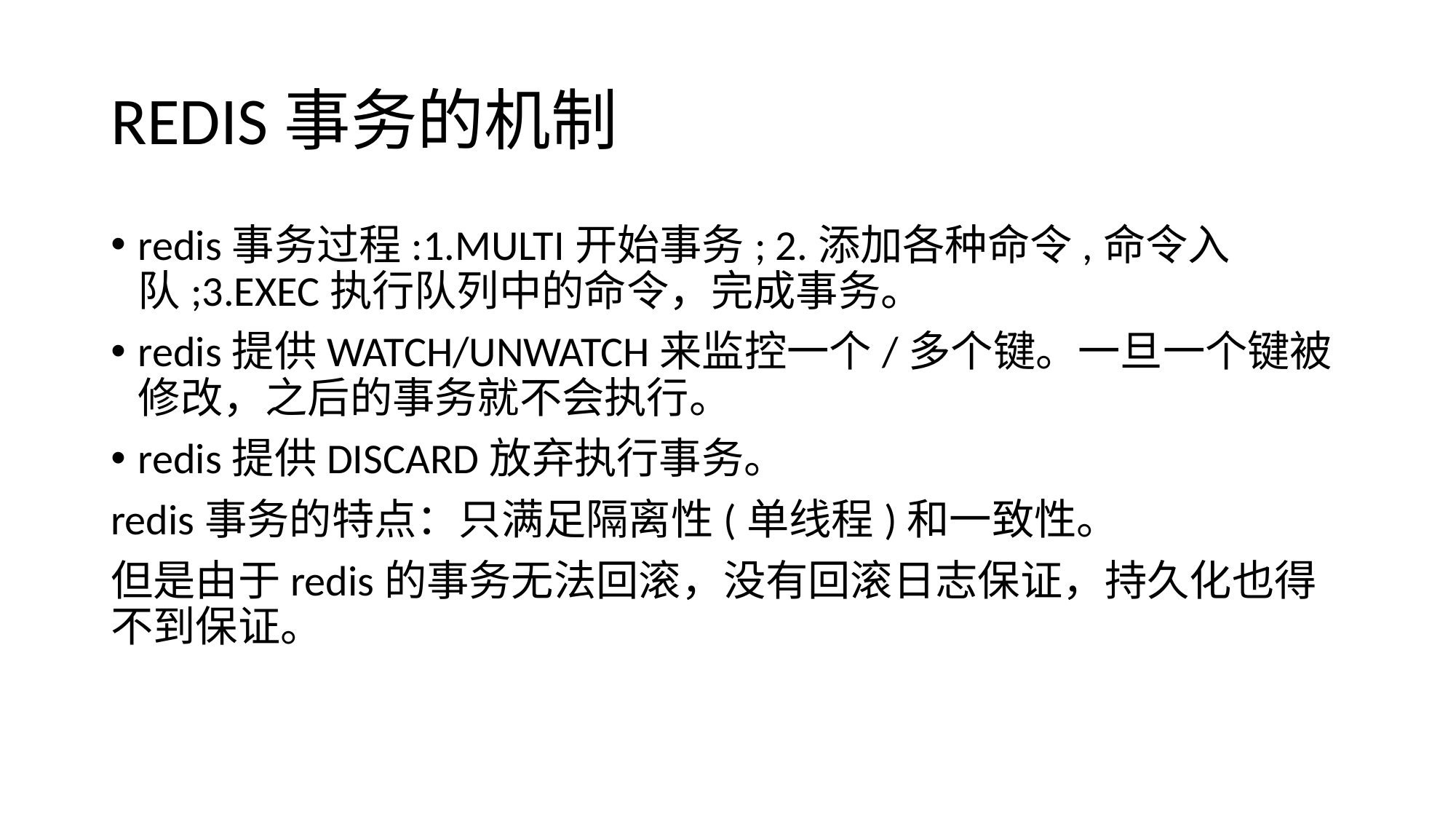

# REDIS事务的机制
redis事务过程:1.MULTI开始事务; 2.添加各种命令,命令入队;3.EXEC执行队列中的命令，完成事务。
redis提供WATCH/UNWATCH来监控一个/多个键。一旦一个键被修改，之后的事务就不会执行。
redis提供DISCARD放弃执行事务。
redis事务的特点：只满足隔离性(单线程)和一致性。
但是由于redis的事务无法回滚，没有回滚日志保证，持久化也得不到保证。